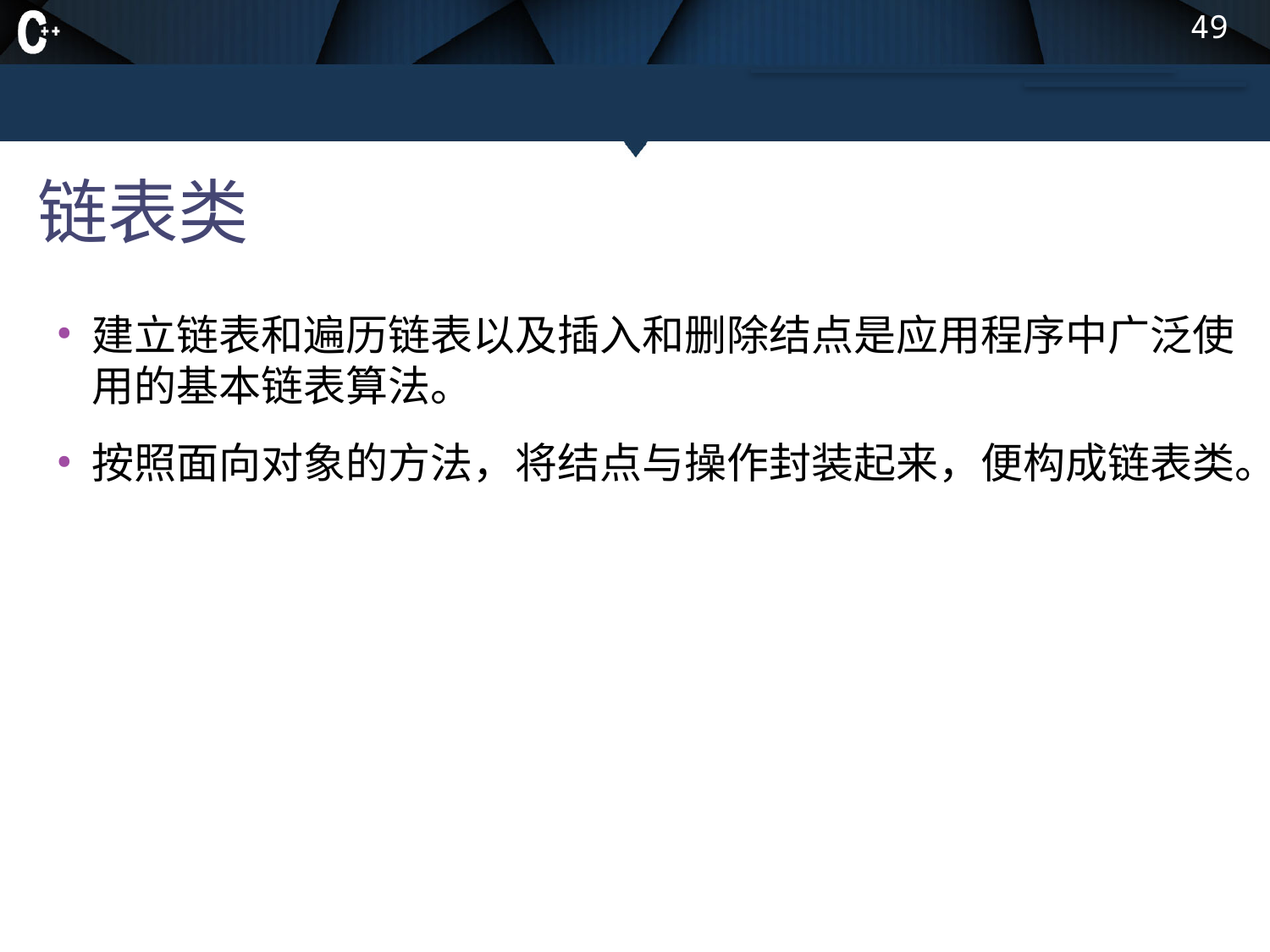

49
# 链表类
建立链表和遍历链表以及插入和删除结点是应用程序中广泛使用的基本链表算法。
按照面向对象的方法，将结点与操作封装起来，便构成链表类。